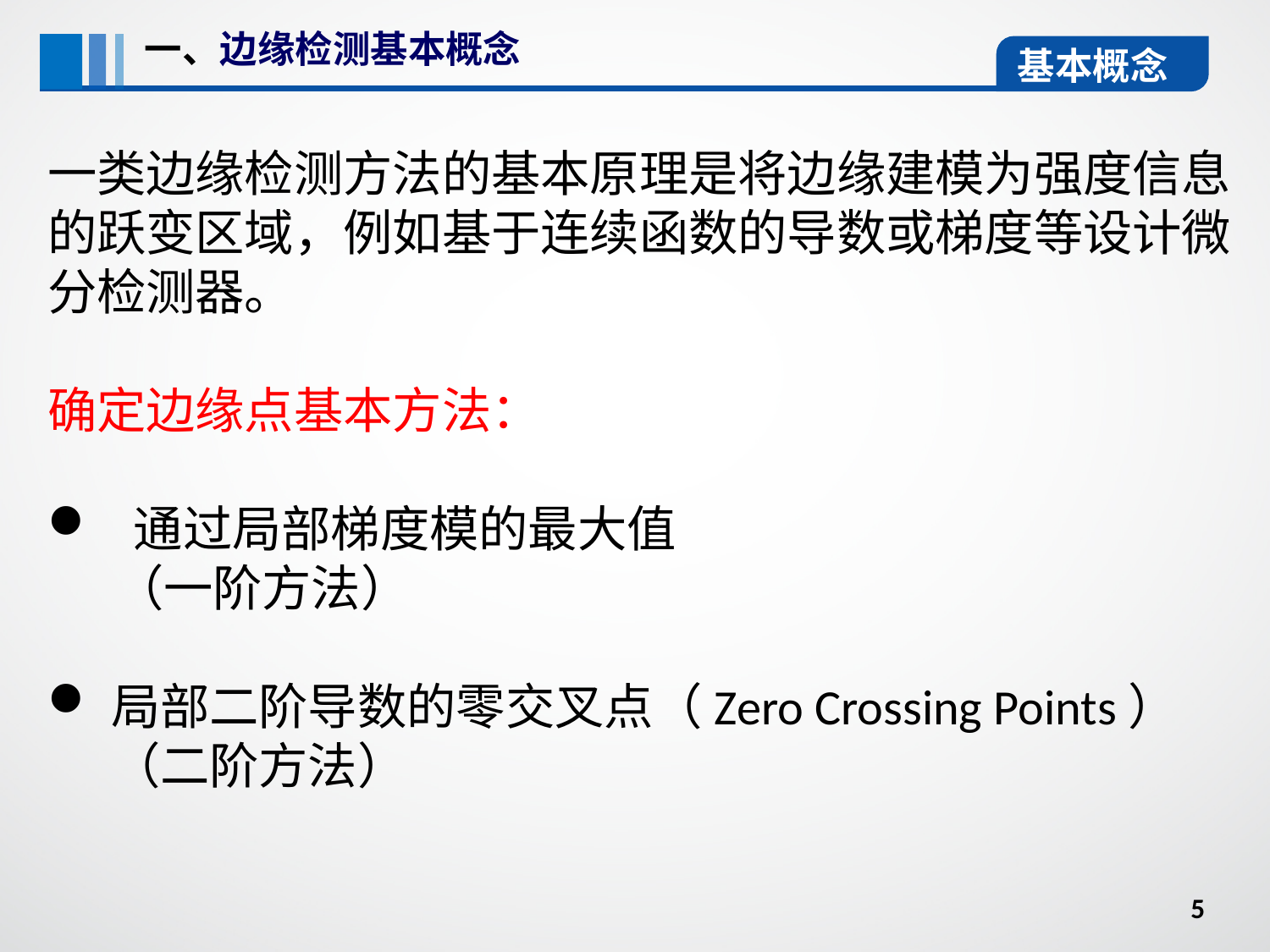

一、边缘检测基本概念
基本概念
一类边缘检测方法的基本原理是将边缘建模为强度信息的跃变区域，例如基于连续函数的导数或梯度等设计微分检测器。

确定边缘点基本方法：

 通过局部梯度模的最大值
     （一阶方法）

局部二阶导数的零交叉点（Zero Crossing Points）（二阶方法）
5